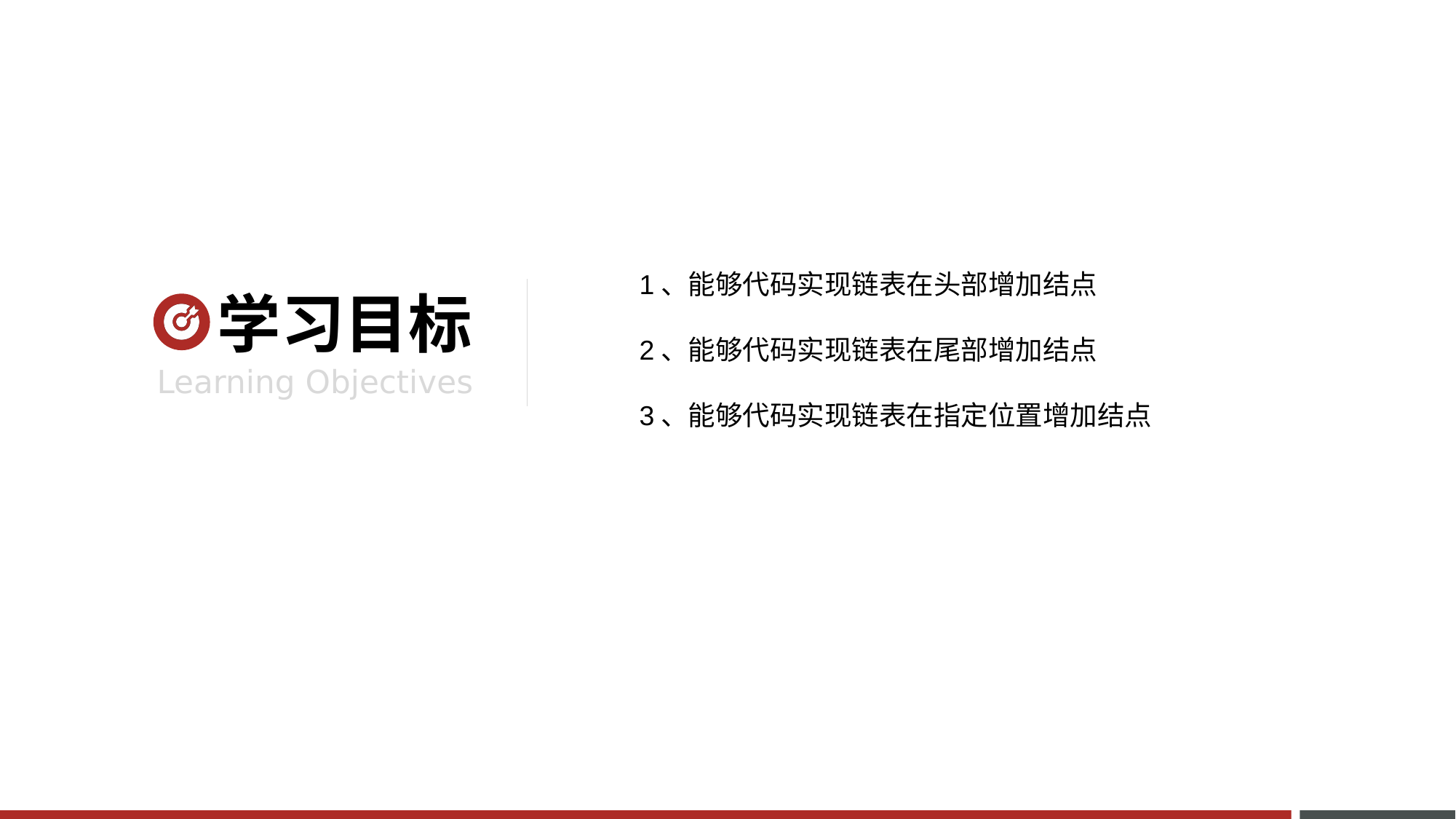

1、能够代码实现链表在头部增加结点
2、能够代码实现链表在尾部增加结点
3、能够代码实现链表在指定位置增加结点